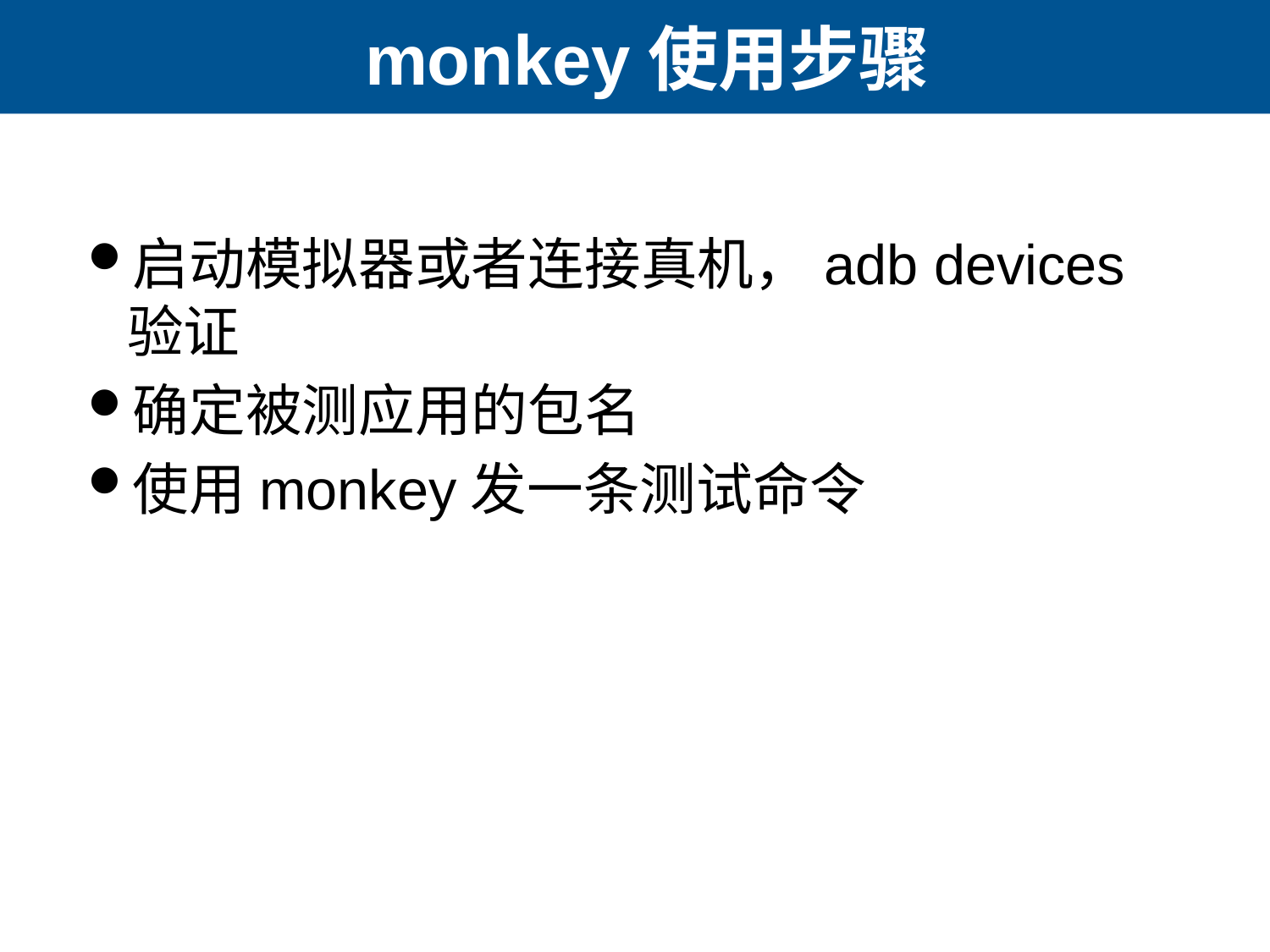

# monkey使用步骤
启动模拟器或者连接真机，adb devices验证
确定被测应用的包名
使用monkey发一条测试命令